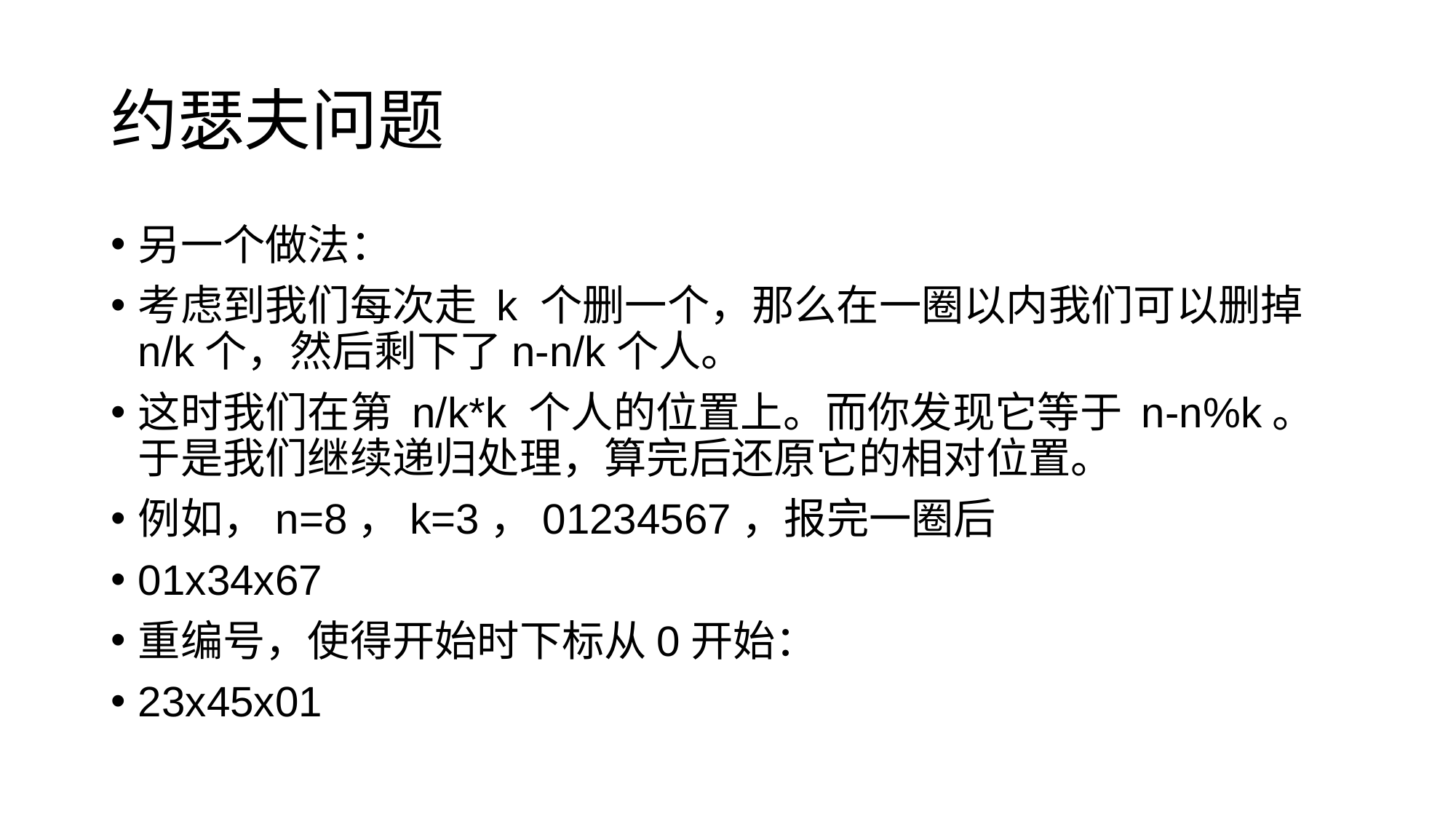

# 约瑟夫问题
另一个做法：
考虑到我们每次走 k 个删一个，那么在一圈以内我们可以删掉 n/k个，然后剩下了n-n/k个人。
这时我们在第 n/k*k 个人的位置上。而你发现它等于 n-n%k。于是我们继续递归处理，算完后还原它的相对位置。
例如，n=8，k=3，01234567，报完一圈后
01x34x67
重编号，使得开始时下标从0开始：
23x45x01